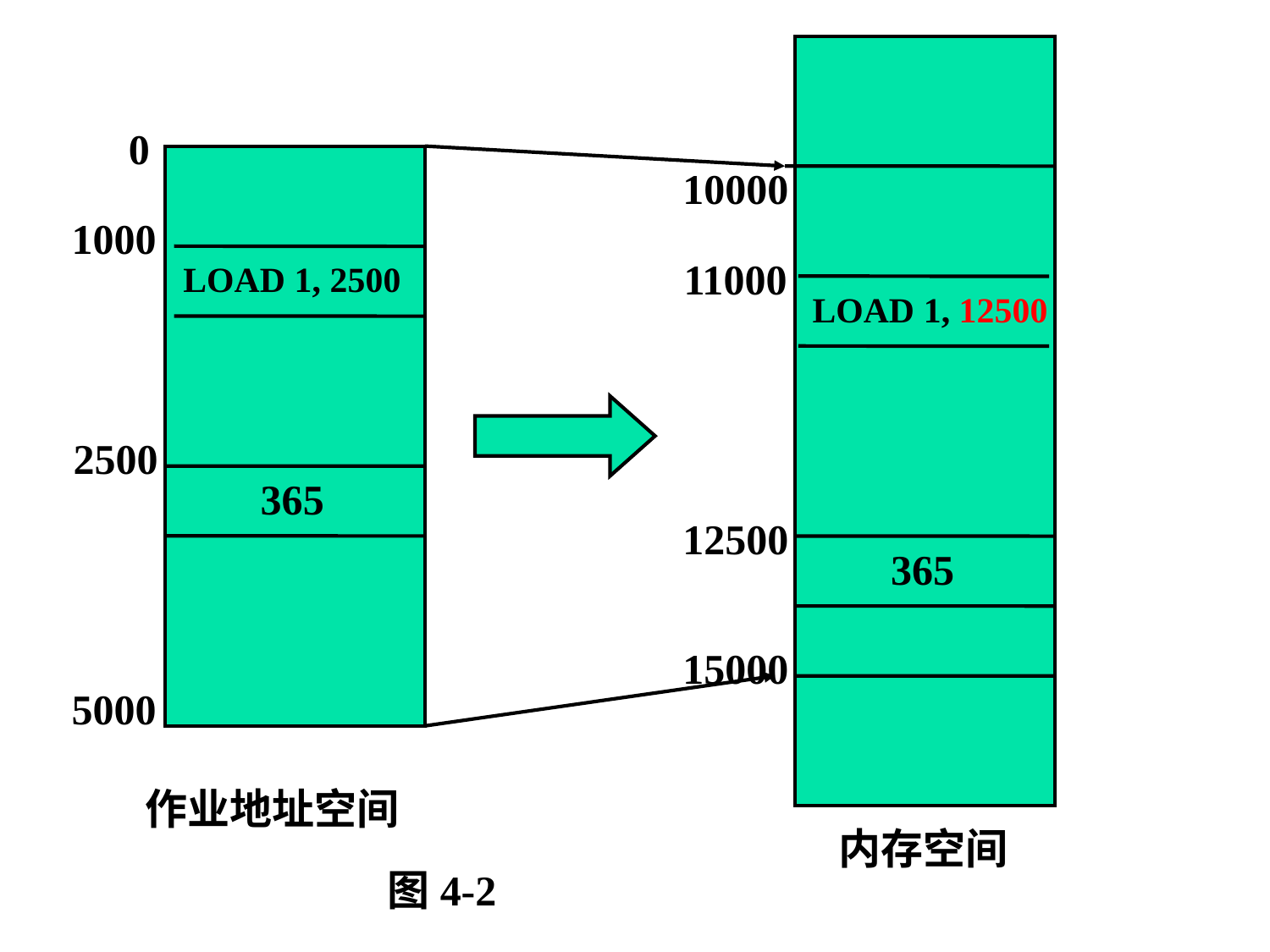

0

10000

1000

11000
LOAD 1, 2500

LOAD 1, 12500

2500

365
12500

365

15000
5000

作业地址空间
内存空间
图4-2